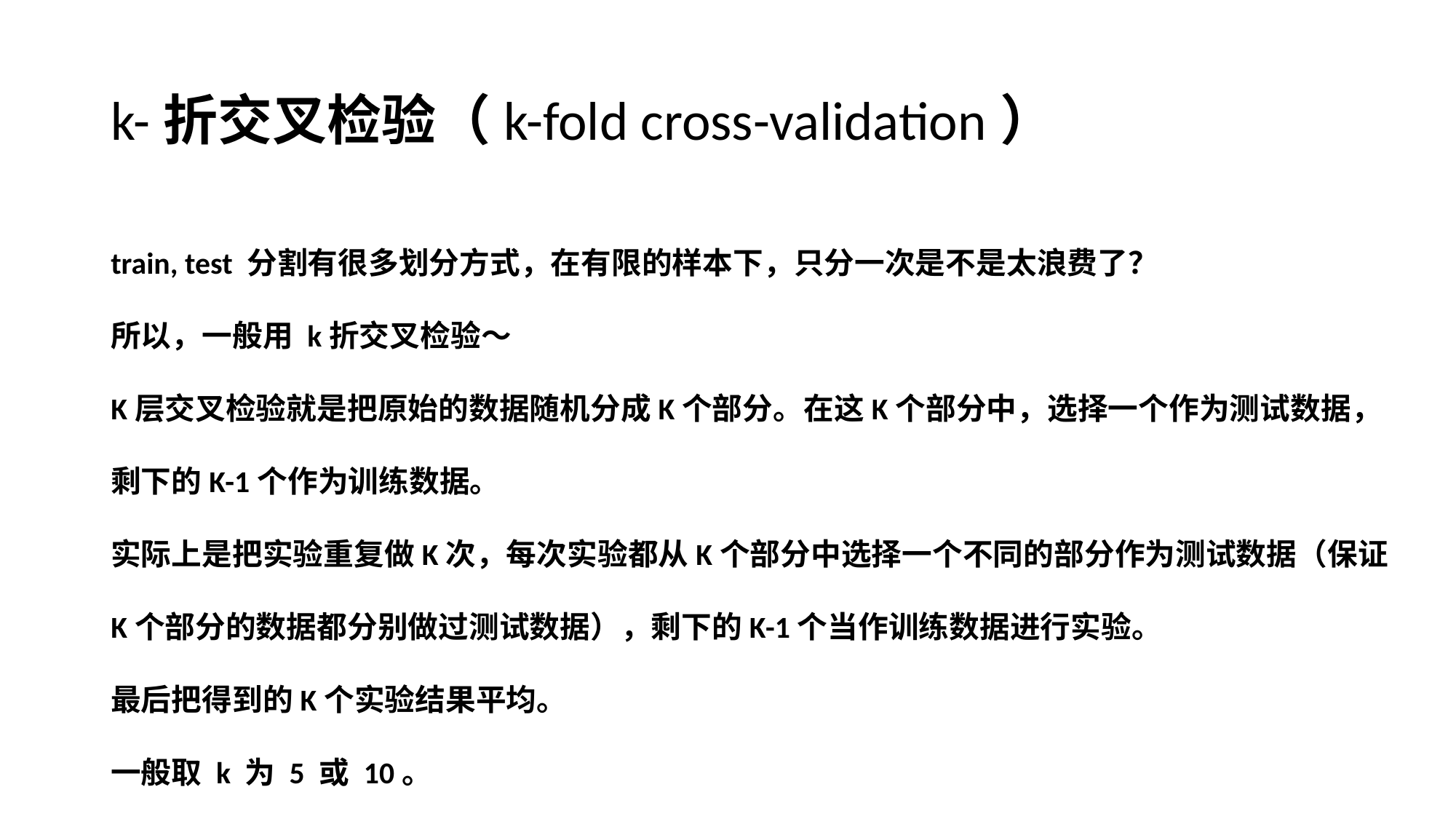

# k-折交叉检验（k-fold cross-validation）
train, test 分割有很多划分方式，在有限的样本下，只分一次是不是太浪费了？
所以，一般用 k折交叉检验～
K层交叉检验就是把原始的数据随机分成K个部分。在这K个部分中，选择一个作为测试数据，剩下的K-1个作为训练数据。
实际上是把实验重复做K次，每次实验都从K个部分中选择一个不同的部分作为测试数据（保证K个部分的数据都分别做过测试数据），剩下的K-1个当作训练数据进行实验。
最后把得到的K个实验结果平均。
一般取 k 为 5 或 10。